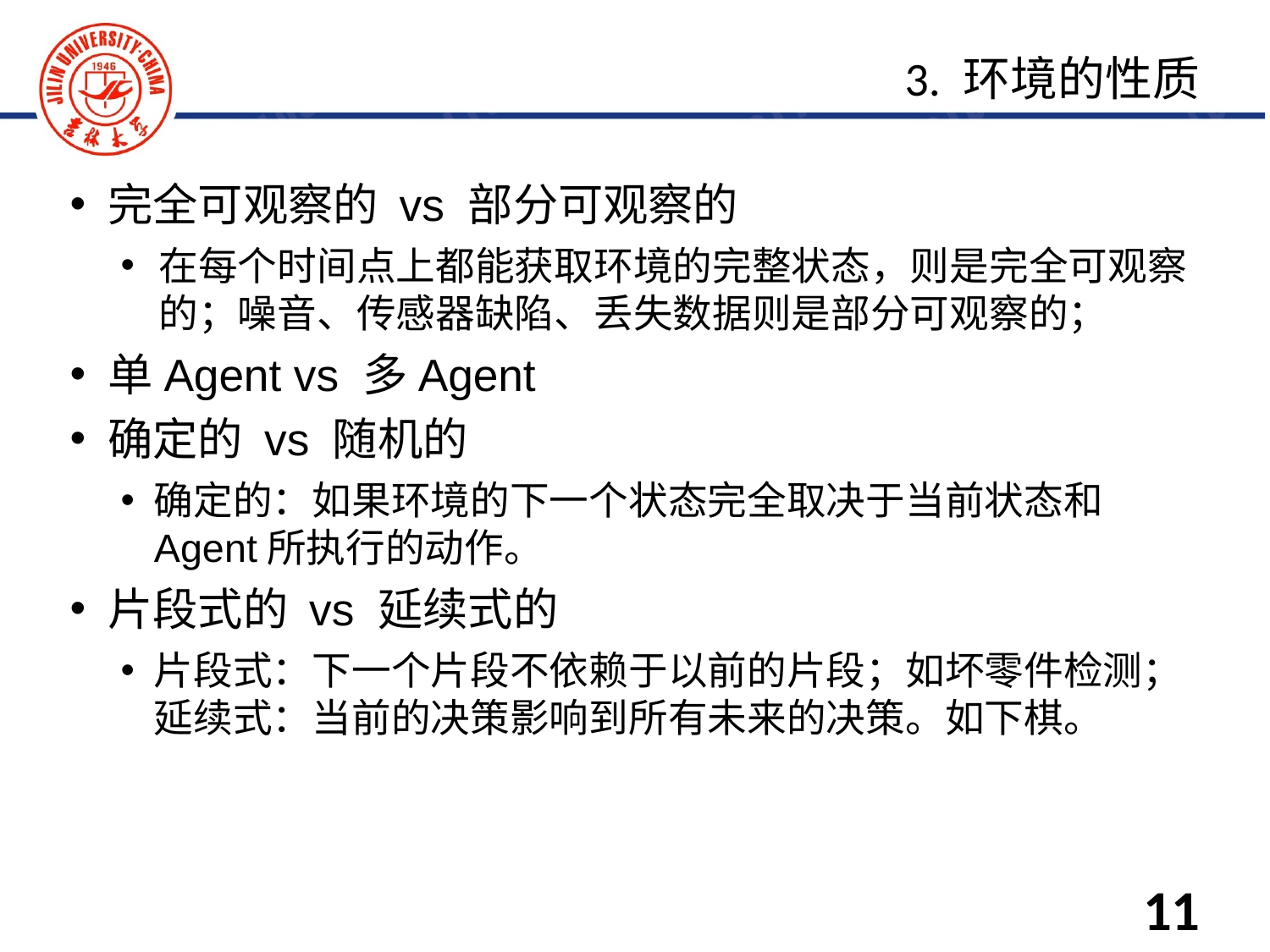

3. 环境的性质
完全可观察的 vs 部分可观察的
在每个时间点上都能获取环境的完整状态，则是完全可观察的；噪音、传感器缺陷、丢失数据则是部分可观察的；
单Agent vs 多Agent
确定的 vs 随机的
确定的：如果环境的下一个状态完全取决于当前状态和Agent所执行的动作。
片段式的 vs 延续式的
片段式：下一个片段不依赖于以前的片段；如坏零件检测；延续式：当前的决策影响到所有未来的决策。如下棋。
11